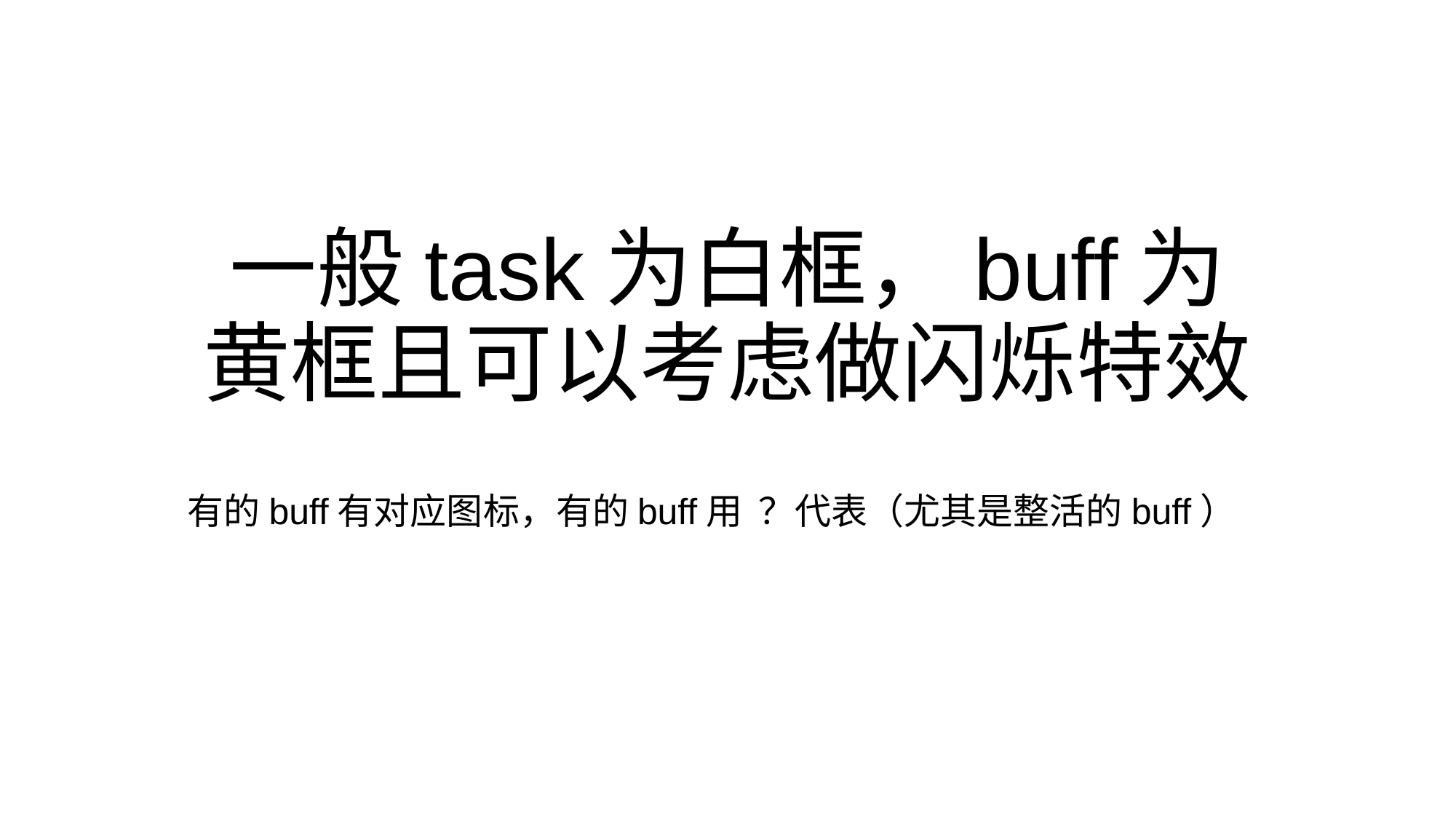

# 一般task为白框，buff为黄框且可以考虑做闪烁特效
有的buff有对应图标，有的buff用  ？代表（尤其是整活的buff）